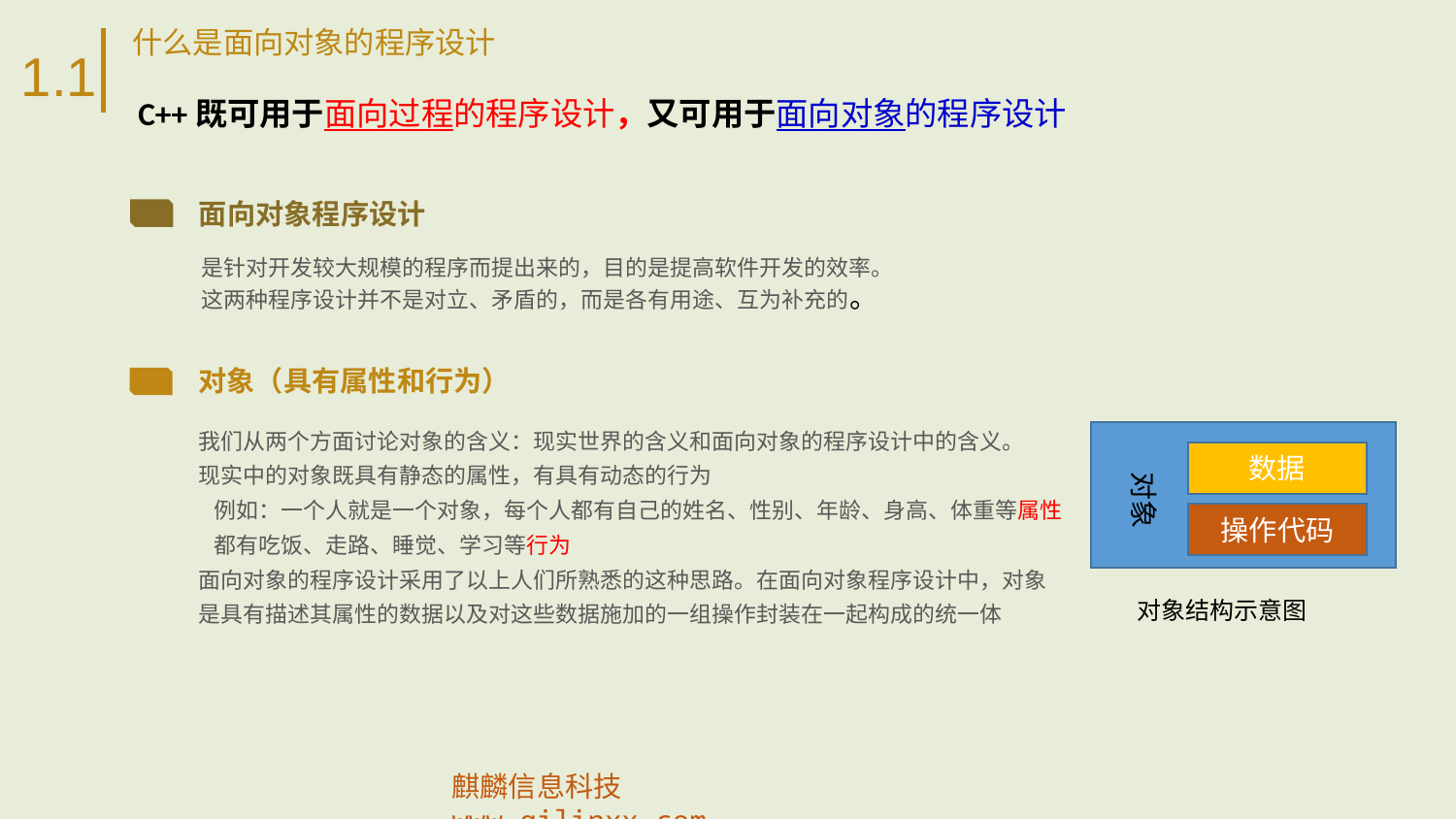

什么是面向对象的程序设计
C++既可用于面向过程的程序设计，又可用于面向对象的程序设计
1.1

### Chart

| Category |
|---|
面向对象程序设计

是针对开发较大规模的程序而提出来的，目的是提高软件开发的效率。
这两种程序设计并不是对立、矛盾的，而是各有用途、互为补充的。
对象（具有属性和行为）

我们从两个方面讨论对象的含义：现实世界的含义和面向对象的程序设计中的含义。
现实中的对象既具有静态的属性，有具有动态的行为
  例如：一个人就是一个对象，每个人都有自己的姓名、性别、年龄、身高、体重等属性
  都有吃饭、走路、睡觉、学习等行为
面向对象的程序设计采用了以上人们所熟悉的这种思路。在面向对象程序设计中，对象是具有描述其属性的数据以及对这些数据施加的一组操作封装在一起构成的统一体

数据
对象
操作代码
对象结构示意图
麒麟信息科技 www.qilinxx.com